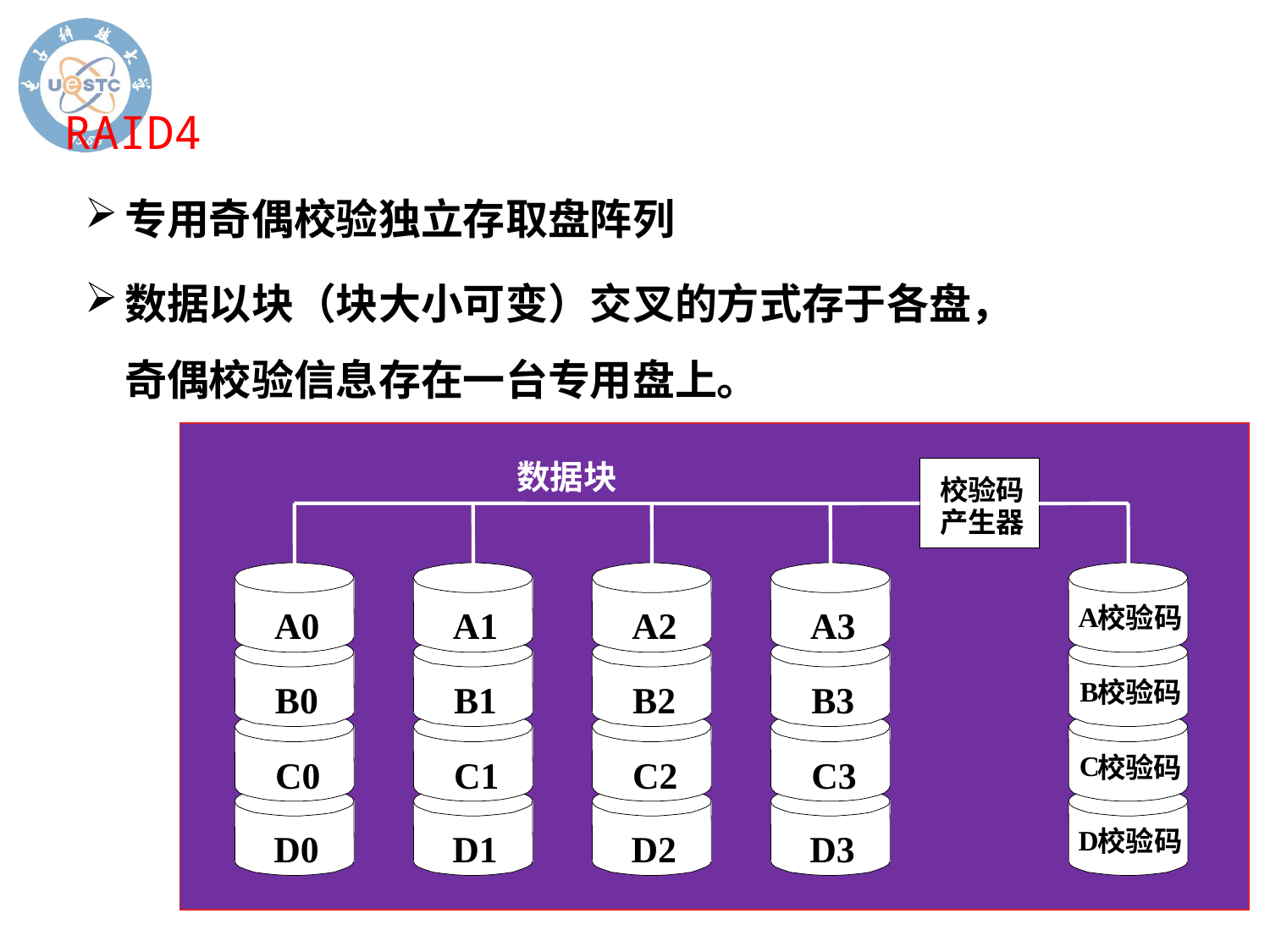

RAID4
专用奇偶校验独立存取盘阵列
数据以块（块大小可变）交叉的方式存于各盘，奇偶校验信息存在一台专用盘上。

数据块

校验码

产生器

A
校验码
A0
A1
A2
A3

B
校验码
B0
B1
B2
B3

C
校验码
C0
C1
C2
C3

D
校验码
D0
D1
D2
D3